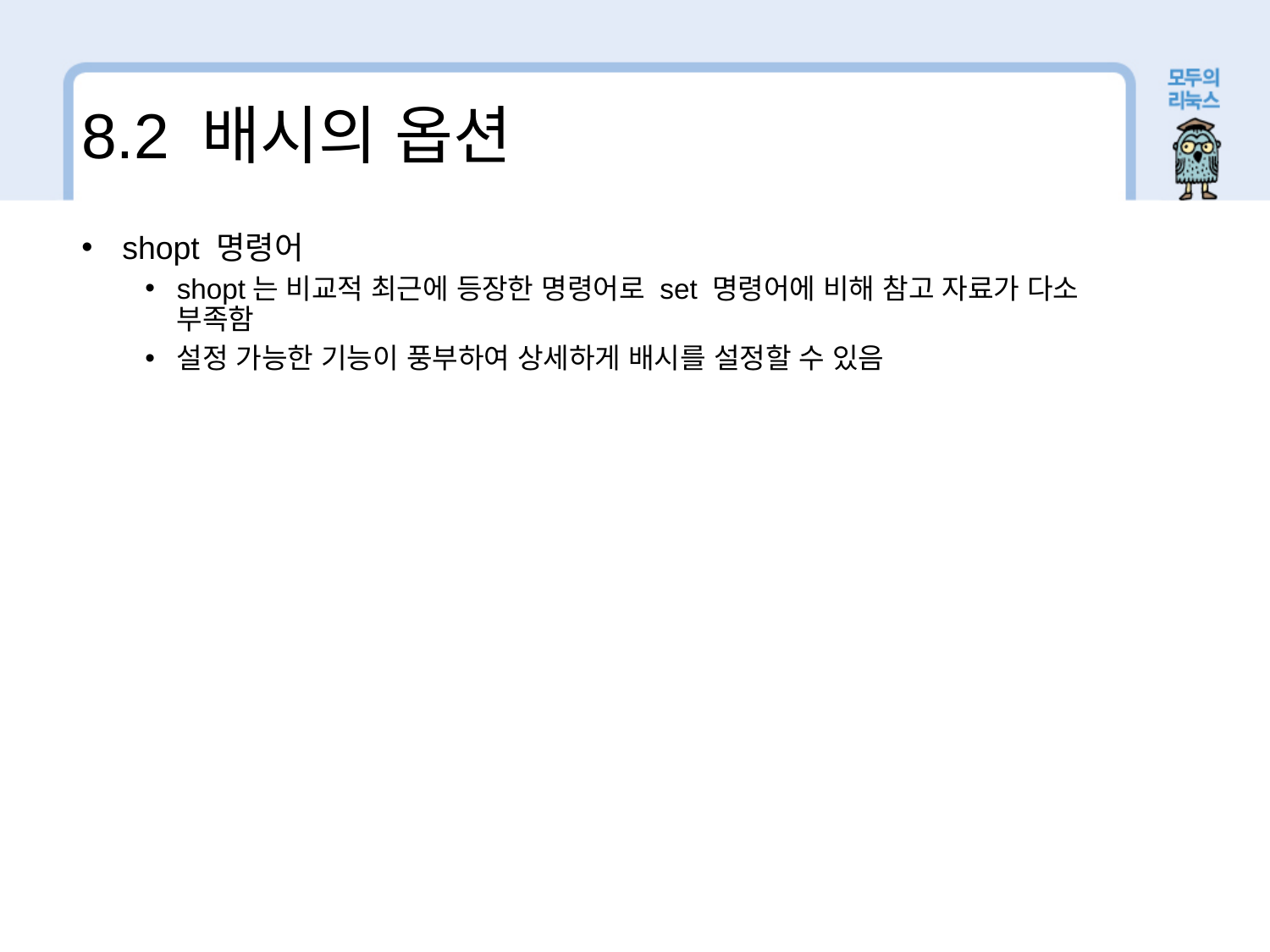

8.2 배시의 옵션
 shopt 명령어
shopt는 비교적 최근에 등장한 명령어로 set 명령어에 비해 참고 자료가 다소 부족함
설정 가능한 기능이 풍부하여 상세하게 배시를 설정할 수 있음